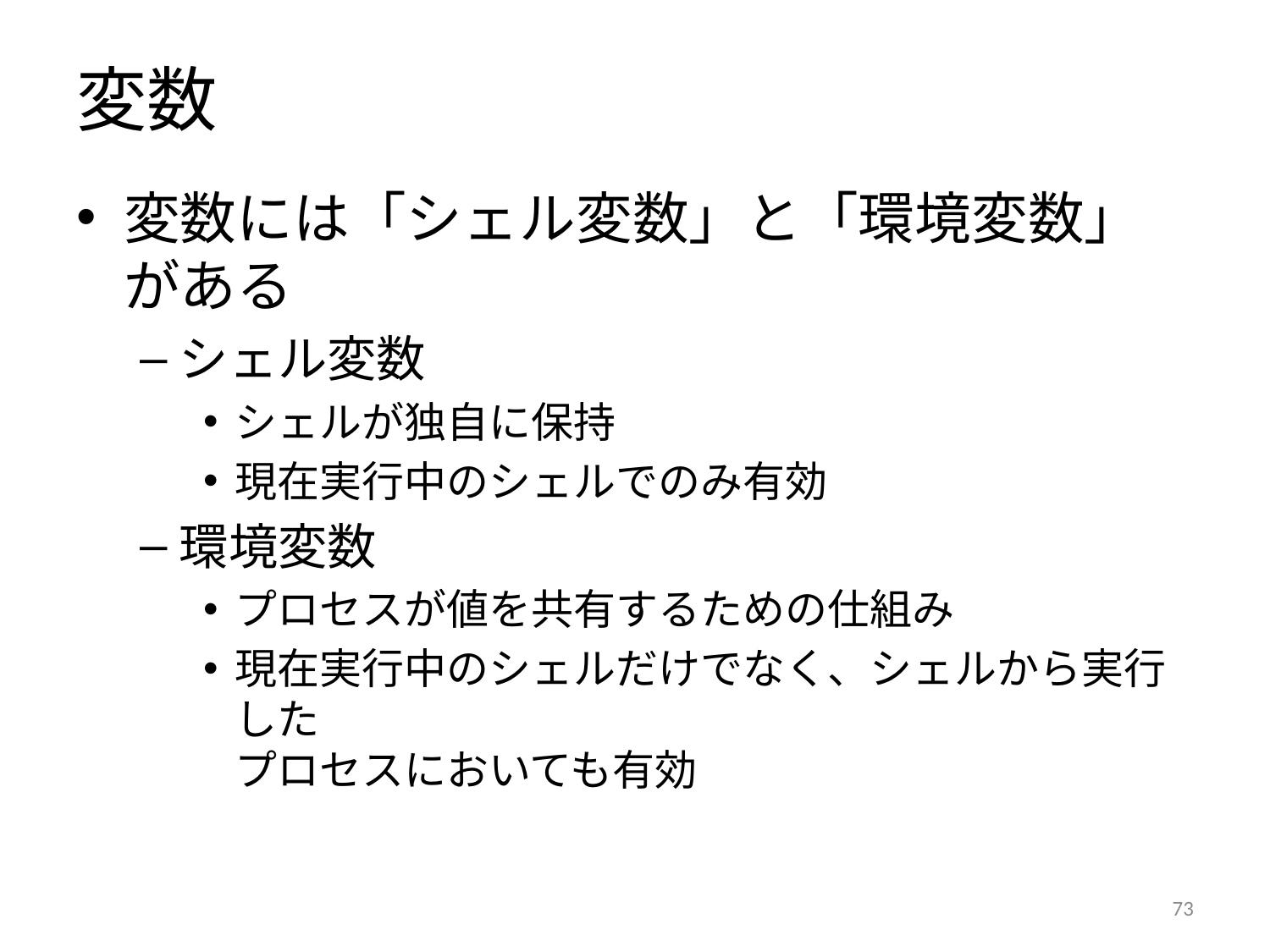

# 変数
変数には「シェル変数」と「環境変数」がある
シェル変数
シェルが独自に保持
現在実行中のシェルでのみ有効
環境変数
プロセスが値を共有するための仕組み
現在実行中のシェルだけでなく、シェルから実行した
プロセスにおいても有効
73